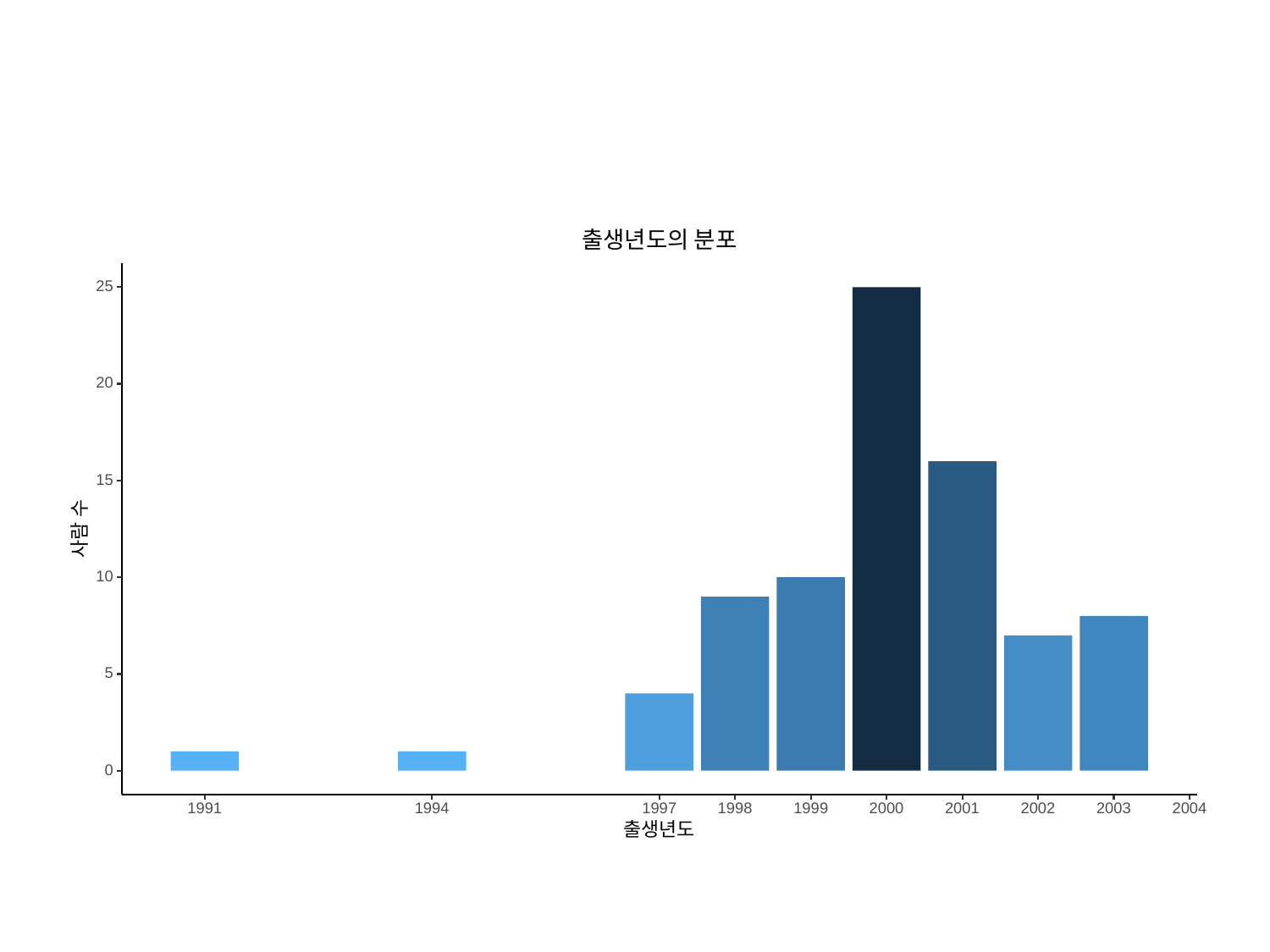

출생년도의 분포

25

20

15

사람 수
10

5

0

2003
1991
1994
1997
1998
1999
2000
2001
2002
2004
출생년도